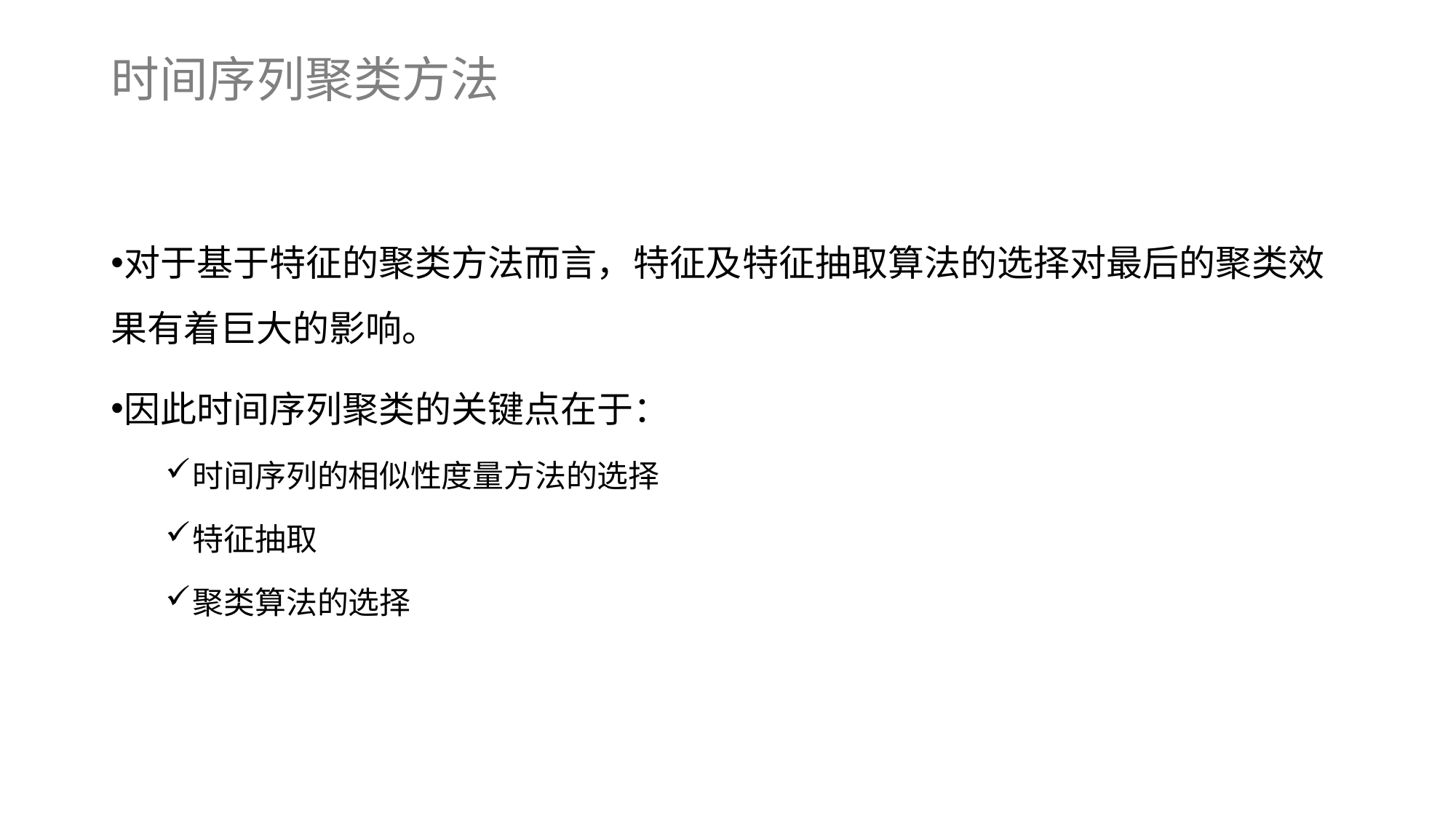

# 时间序列聚类方法

对于基于特征的聚类方法而言，特征及特征抽取算法的选择对最后的聚类效果有着巨大的影响。
因此时间序列聚类的关键点在于：
时间序列的相似性度量方法的选择
特征抽取
聚类算法的选择